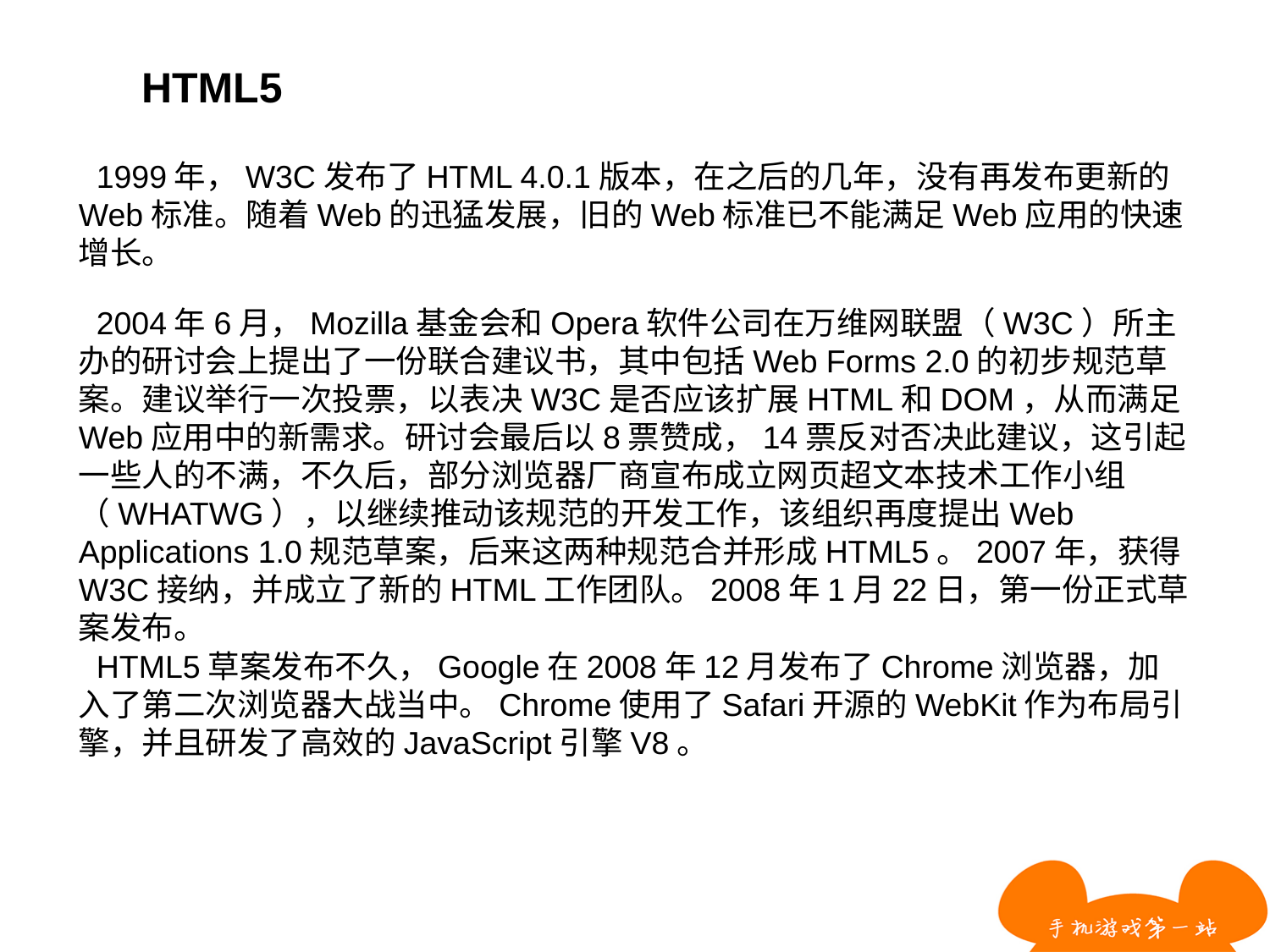

HTML5
  1999年，W3C发布了HTML 4.0.1版本，在之后的几年，没有再发布更新的Web标准。随着Web的迅猛发展，旧的Web标准已不能满足Web应用的快速增长。
  2004年6月，Mozilla基金会和Opera软件公司在万维网联盟（W3C）所主办的研讨会上提出了一份联合建议书，其中包括Web Forms 2.0的初步规范草案。建议举行一次投票，以表决W3C是否应该扩展HTML和DOM，从而满足Web应用中的新需求。研讨会最后以8票赞成，14票反对否决此建议，这引起一些人的不满，不久后，部分浏览器厂商宣布成立网页超文本技术工作小组（WHATWG），以继续推动该规范的开发工作，该组织再度提出Web Applications 1.0规范草案，后来这两种规范合并形成HTML5。2007年，获得W3C接纳，并成立了新的HTML工作团队。2008年1月22日，第一份正式草案发布。
  HTML5草案发布不久，Google在2008年12月发布了Chrome浏览器，加入了第二次浏览器大战当中。Chrome使用了Safari开源的WebKit作为布局引擎，并且研发了高效的JavaScript引擎V8。